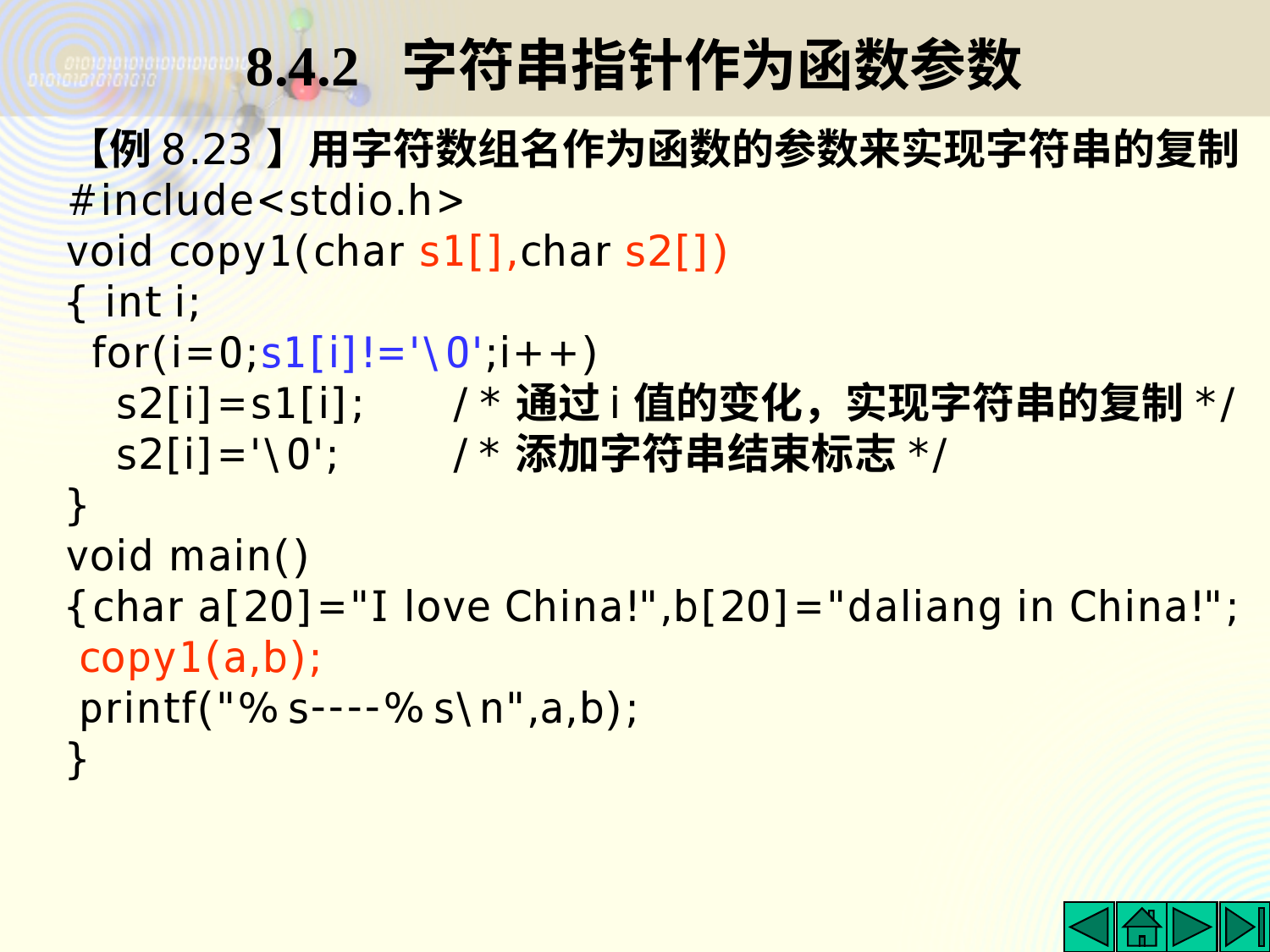

# 8.4.2  字符串指针作为函数参数
【例8.23】用字符数组名作为函数的参数来实现字符串的复制
#include<stdio.h>
void copy1(char s1[],char s2[])
{ int i;
  for(i=0;s1[i]!='\0';i++)
    s2[i]=s1[i];       /*通过i值的变化，实现字符串的复制*/
    s2[i]='\0';         /*添加字符串结束标志*/
}
void main()
{char a[20]="I love China!",b[20]="daliang in China!";
 copy1(a,b);
 printf("%s----%s\n",a,b);
}